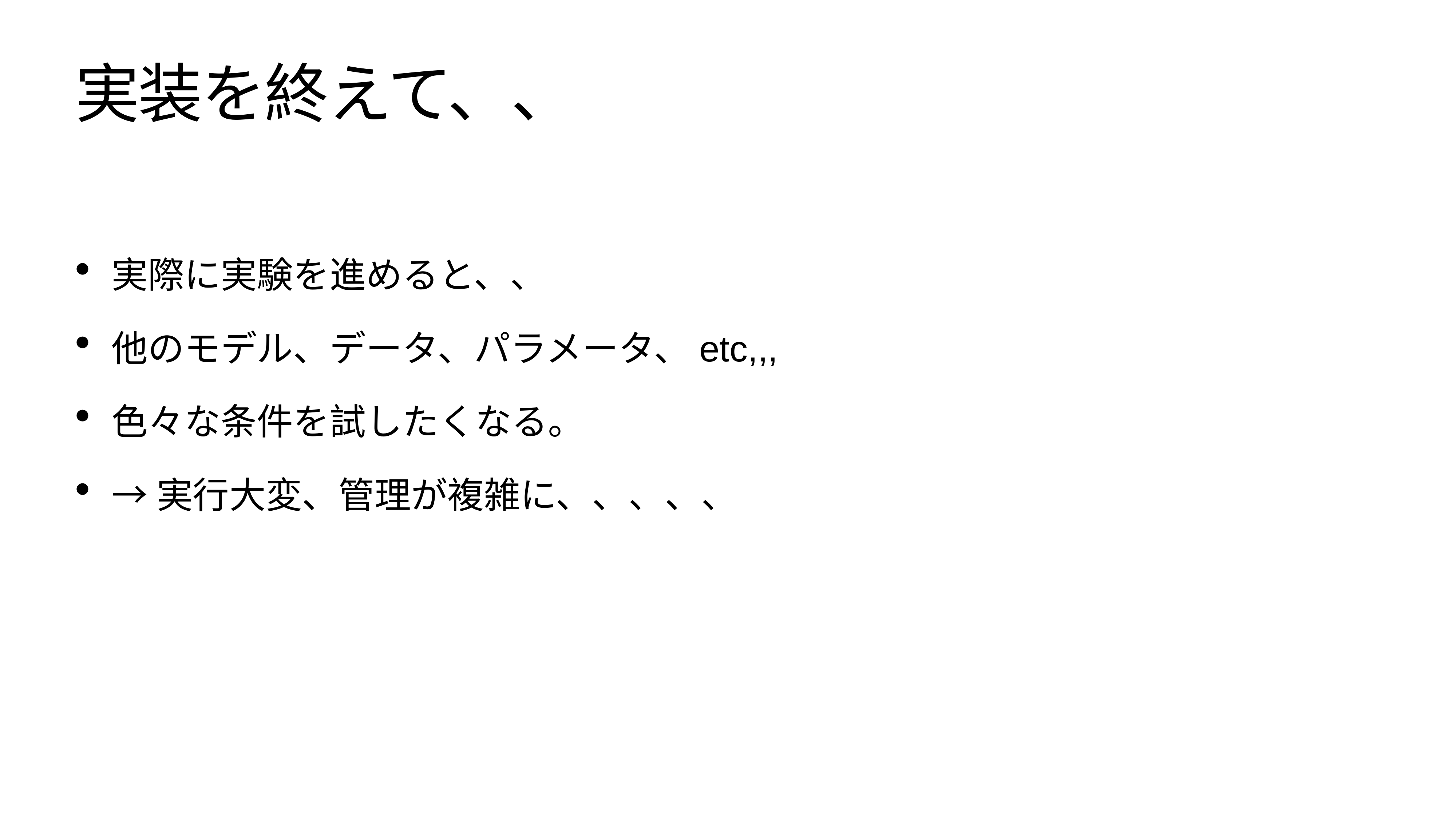

# 実装を終えて、、

実際に実験を進めると、、
他のモデル、データ、パラメータ、etc,,,
色々な条件を試したくなる。
→実行大変、管理が複雑に、、、、、